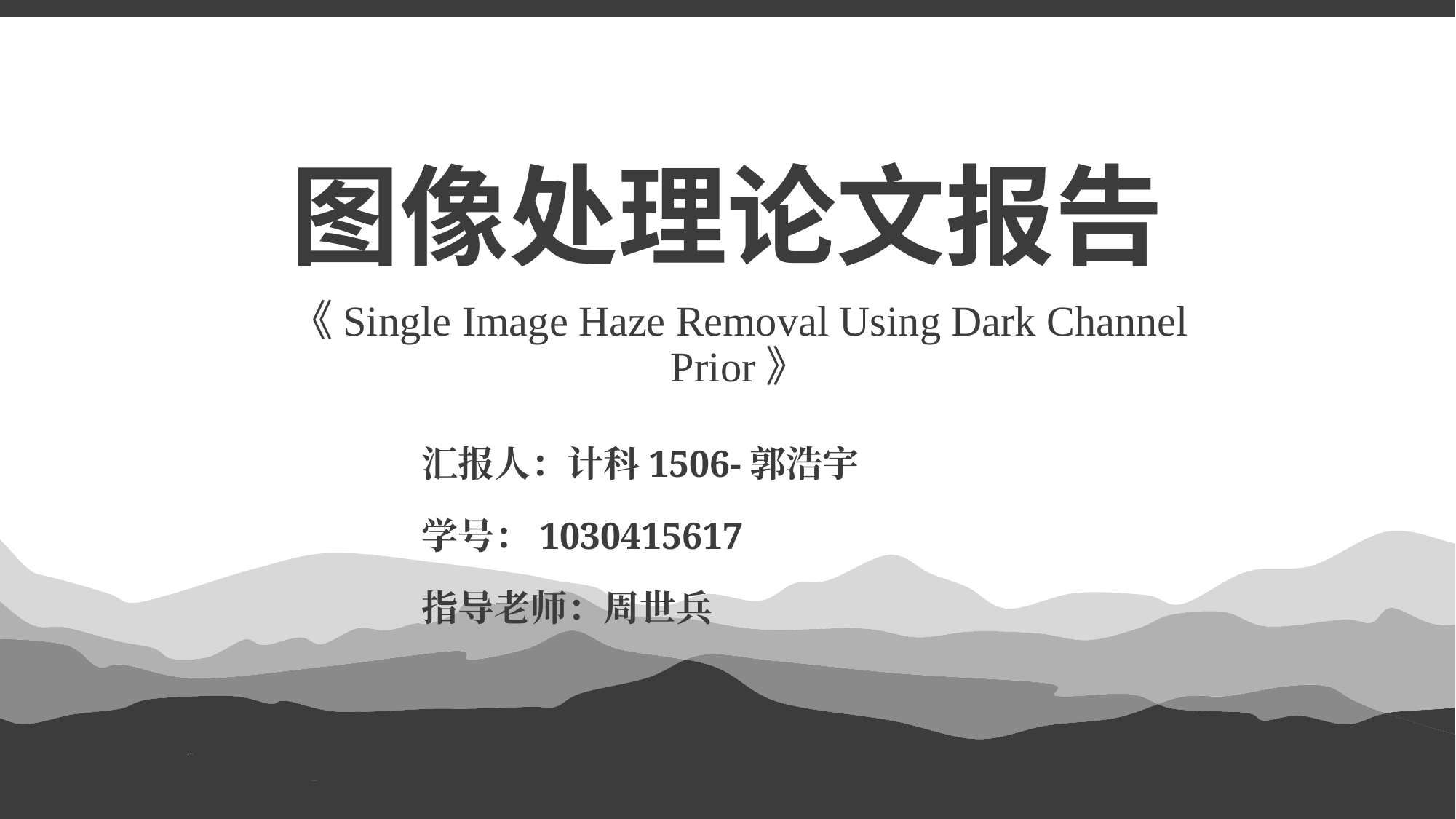

图像处理论文报告
《Single Image Haze Removal Using Dark Channel Prior》
              汇报人：计科1506-郭浩宇
              学号：1030415617
              指导老师：周世兵